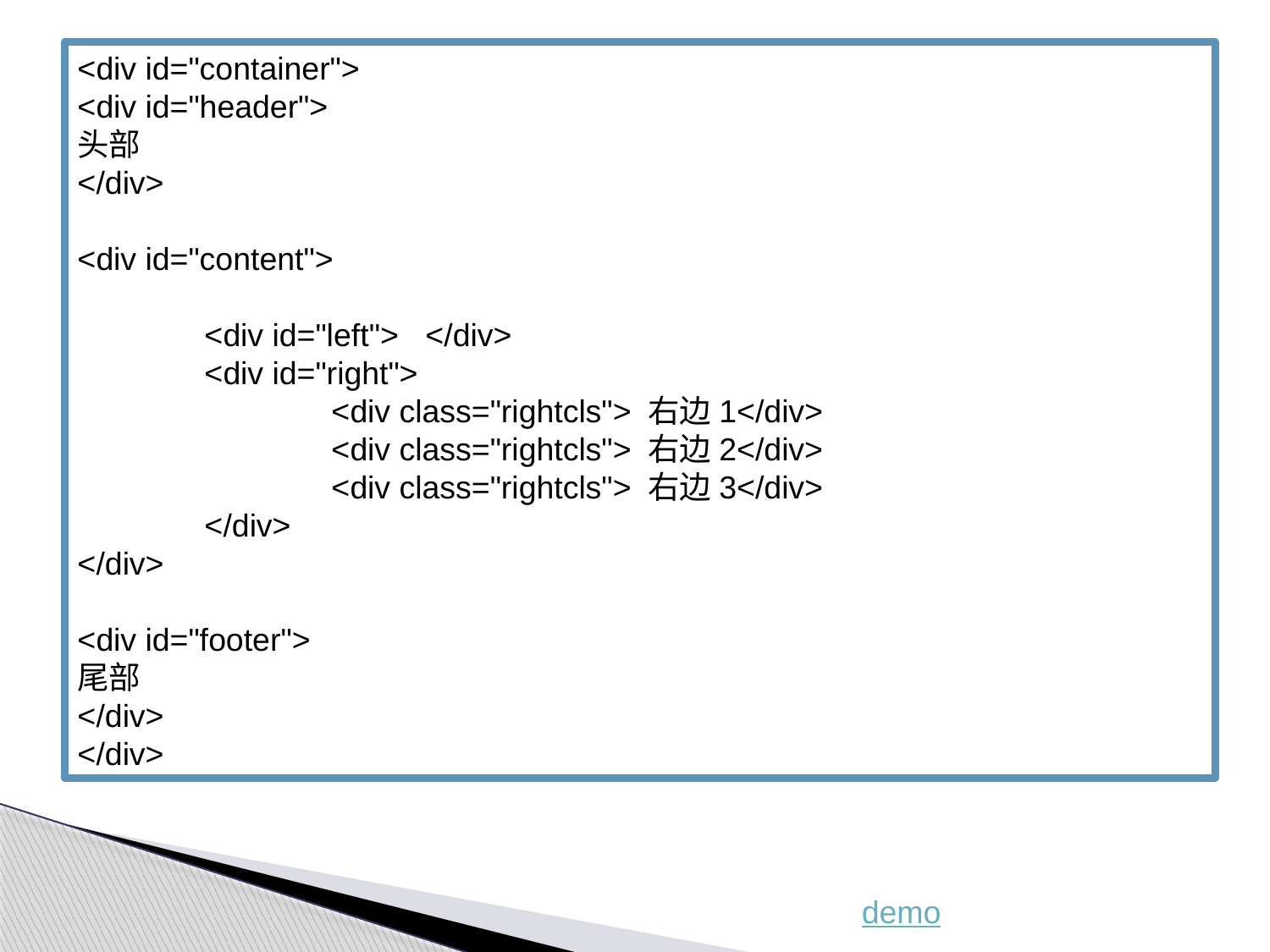

#
<div id="container">
<div id="header">
头部
</div>

<div id="content">

	<div id="left">   </div>
	<div id="right">
		<div class="rightcls"> 右边1</div>
		<div class="rightcls"> 右边2</div>
		<div class="rightcls"> 右边3</div>
	</div>
</div>

<div id="footer">
尾部
</div>
</div>

demo